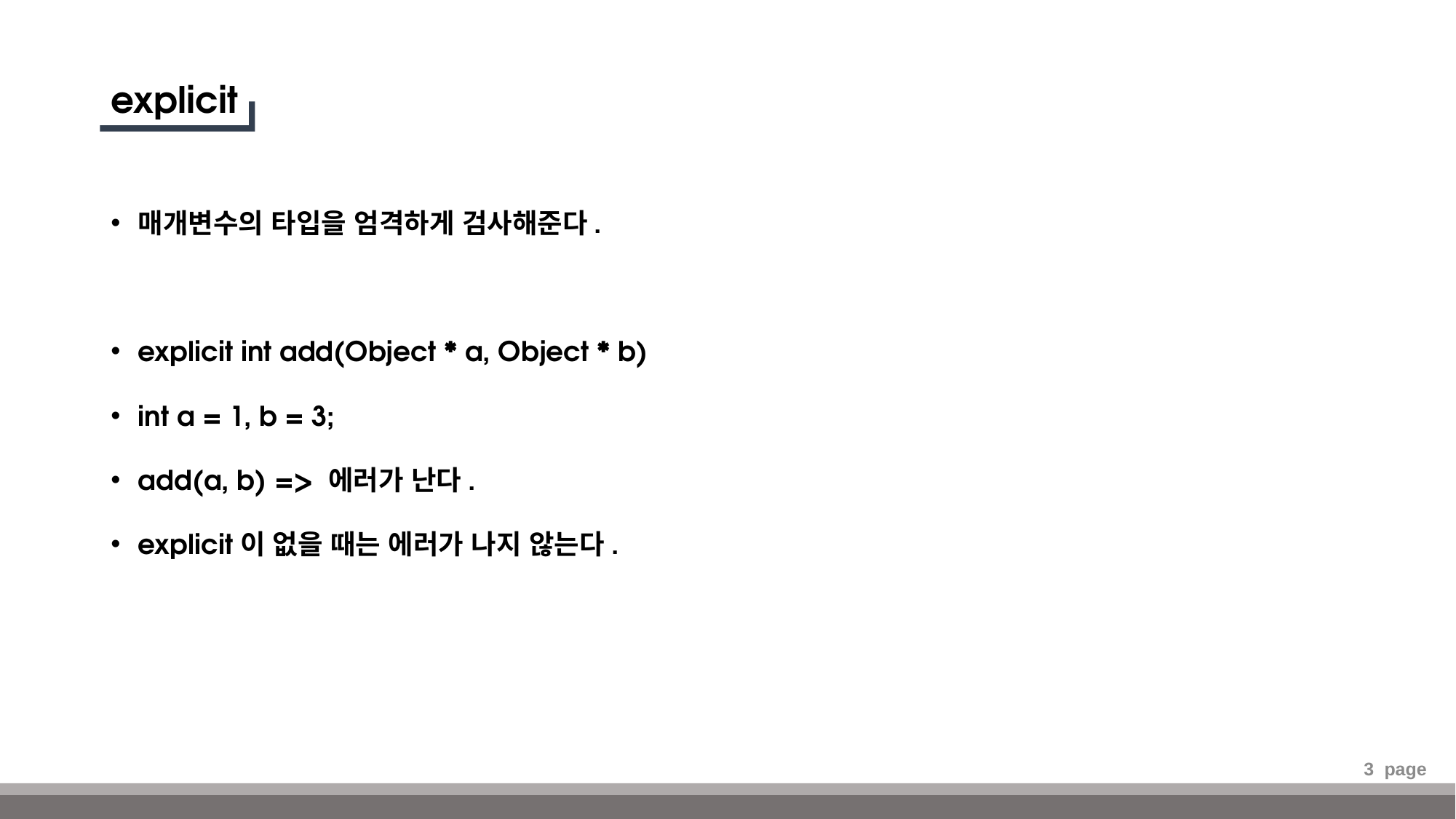

# explicit

매개변수의 타입을 엄격하게 검사해준다.

explicit int add(Object * a, Object * b)
int a = 1, b = 3;
add(a, b) => 에러가 난다.
explicit이 없을 때는 에러가 나지 않는다.
3